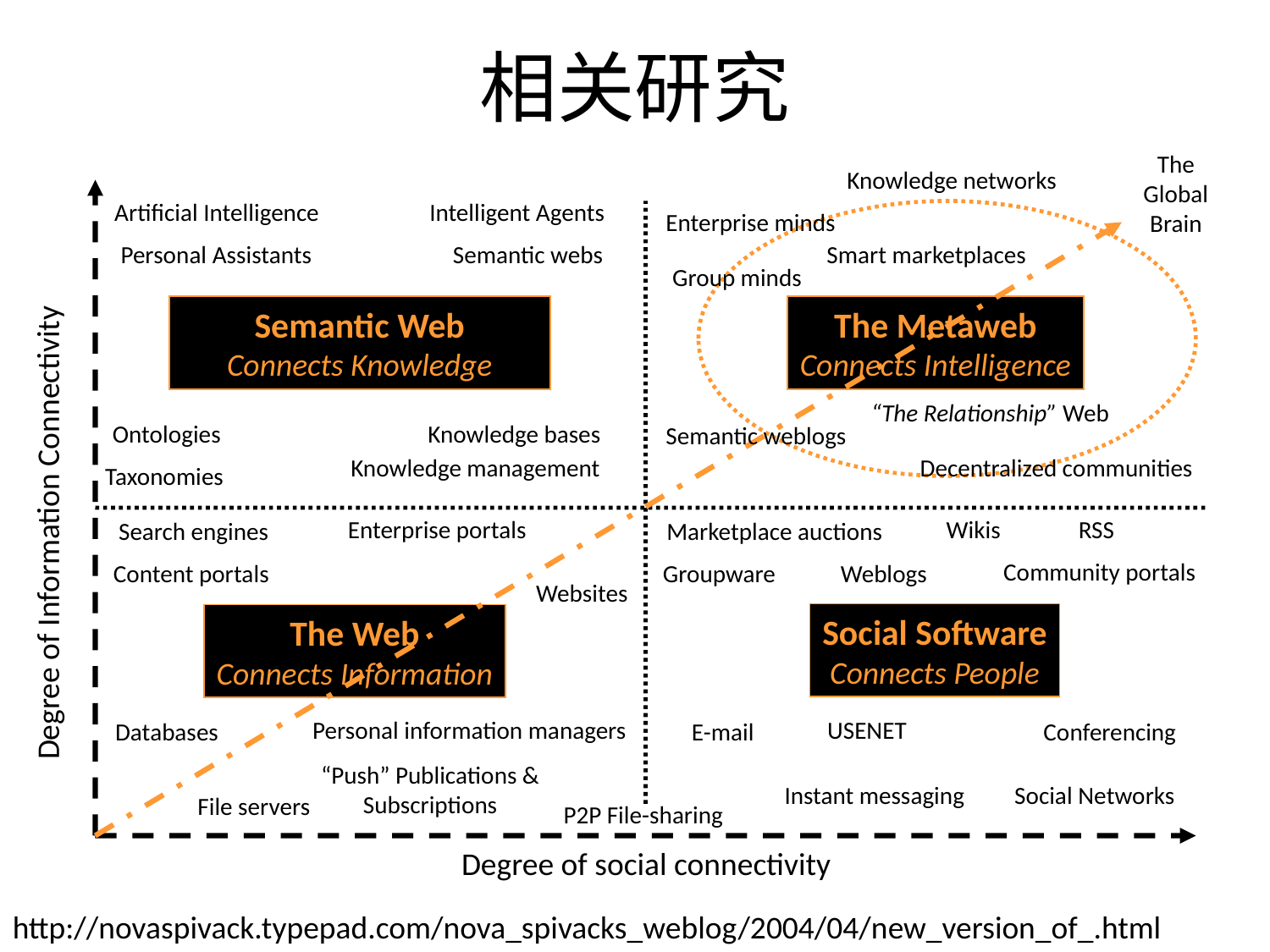

# 相关研究
The Global Brain
Knowledge networks

Artificial Intelligence
Intelligent Agents

Enterprise minds

Personal Assistants
Semantic webs
Smart marketplaces
Group minds
Semantic Web
Connects Knowledge
The Metaweb
Connects Intelligence
“The Relationship” Web
Ontologies
Knowledge bases
Semantic weblogs
Knowledge management
Decentralized communities
Taxonomies
Degree of Information Connectivity

Enterprise portals
Wikis
RSS
Search engines
Marketplace auctions
Community portals
Content portals
Groupware
Weblogs
Websites
Social Software
Connects People
The Web
Connects Information
Personal information managers
USENET
Databases
E-mail
Conferencing
“Push” Publications &
Subscriptions
Instant messaging
Social Networks
File servers
P2P File-sharing

Degree of social connectivity
http://novaspivack.typepad.com/nova_spivacks_weblog/2004/04/new_version_of_.html